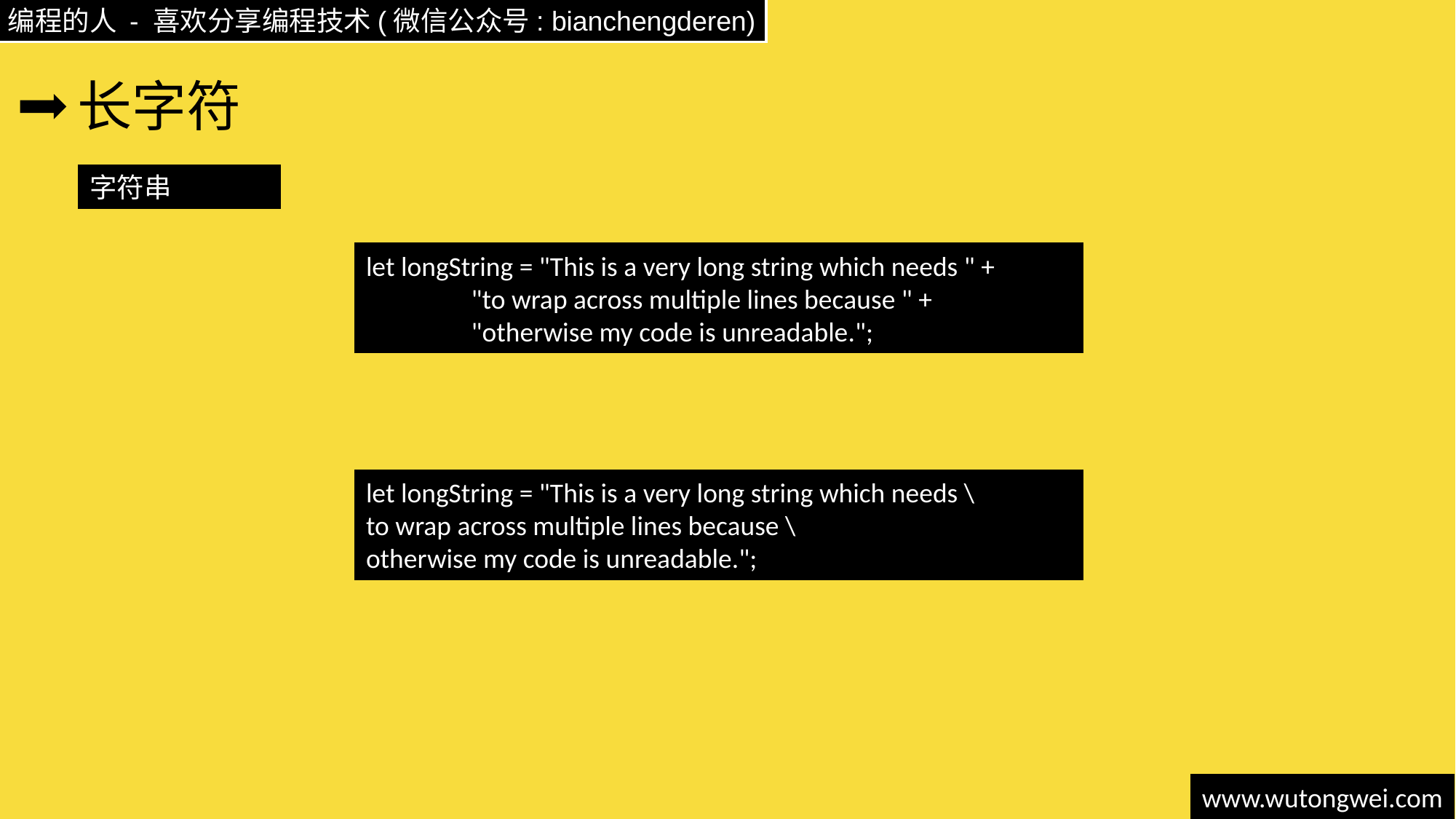

# 长字符
字符串
let longString = "This is a very long string which needs " +
                 "to wrap across multiple lines because " +
                 "otherwise my code is unreadable.";
let longString = "This is a very long string which needs \
to wrap across multiple lines because \
otherwise my code is unreadable.";